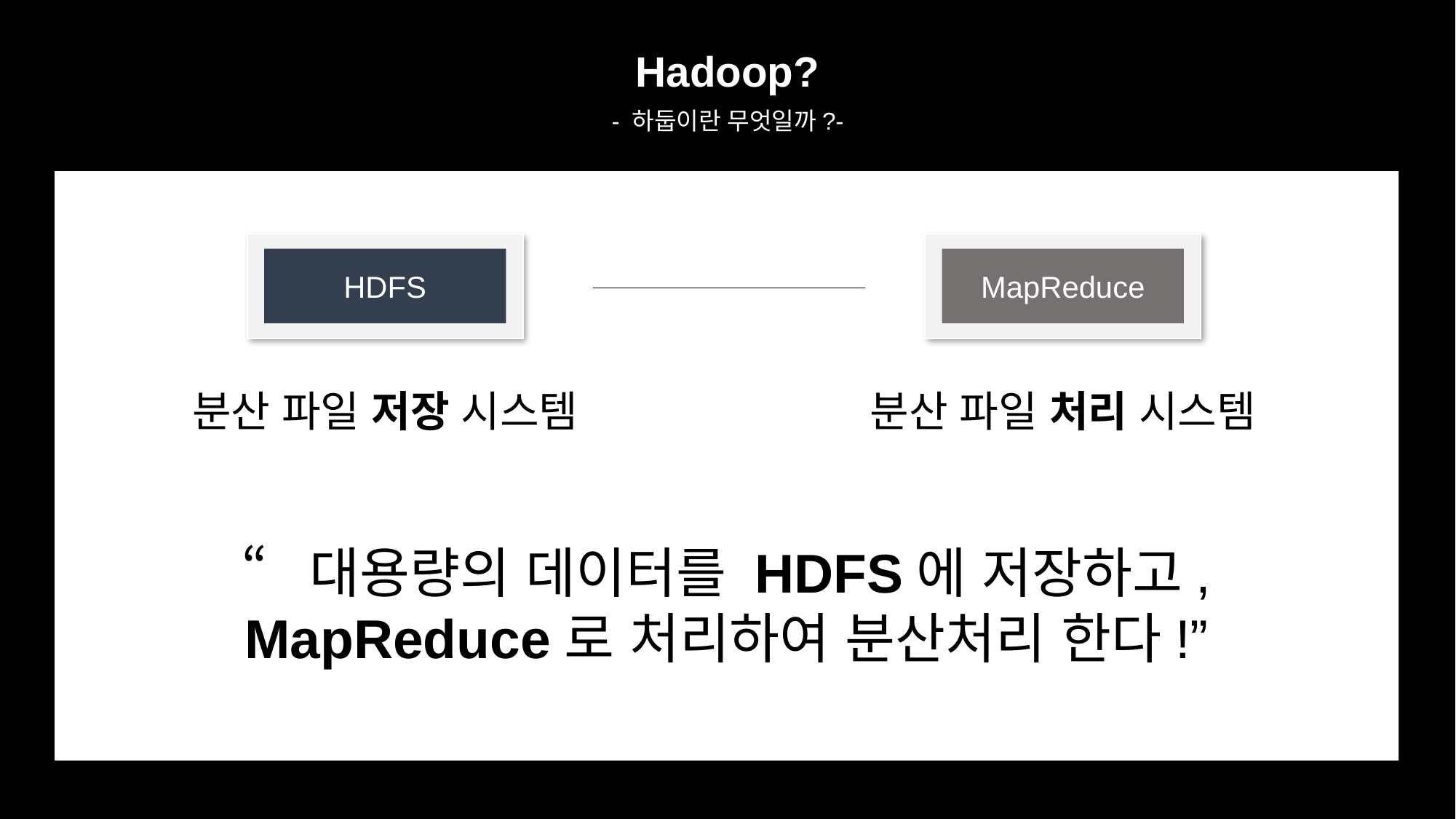

Hadoop?
- 하둡이란 무엇일까?-

HDFS

MapReduce
분산 파일 저장 시스템
분산 파일 처리 시스템
“대용량의 데이터를 HDFS에 저장하고,
MapReduce로 처리하여 분산처리 한다!”